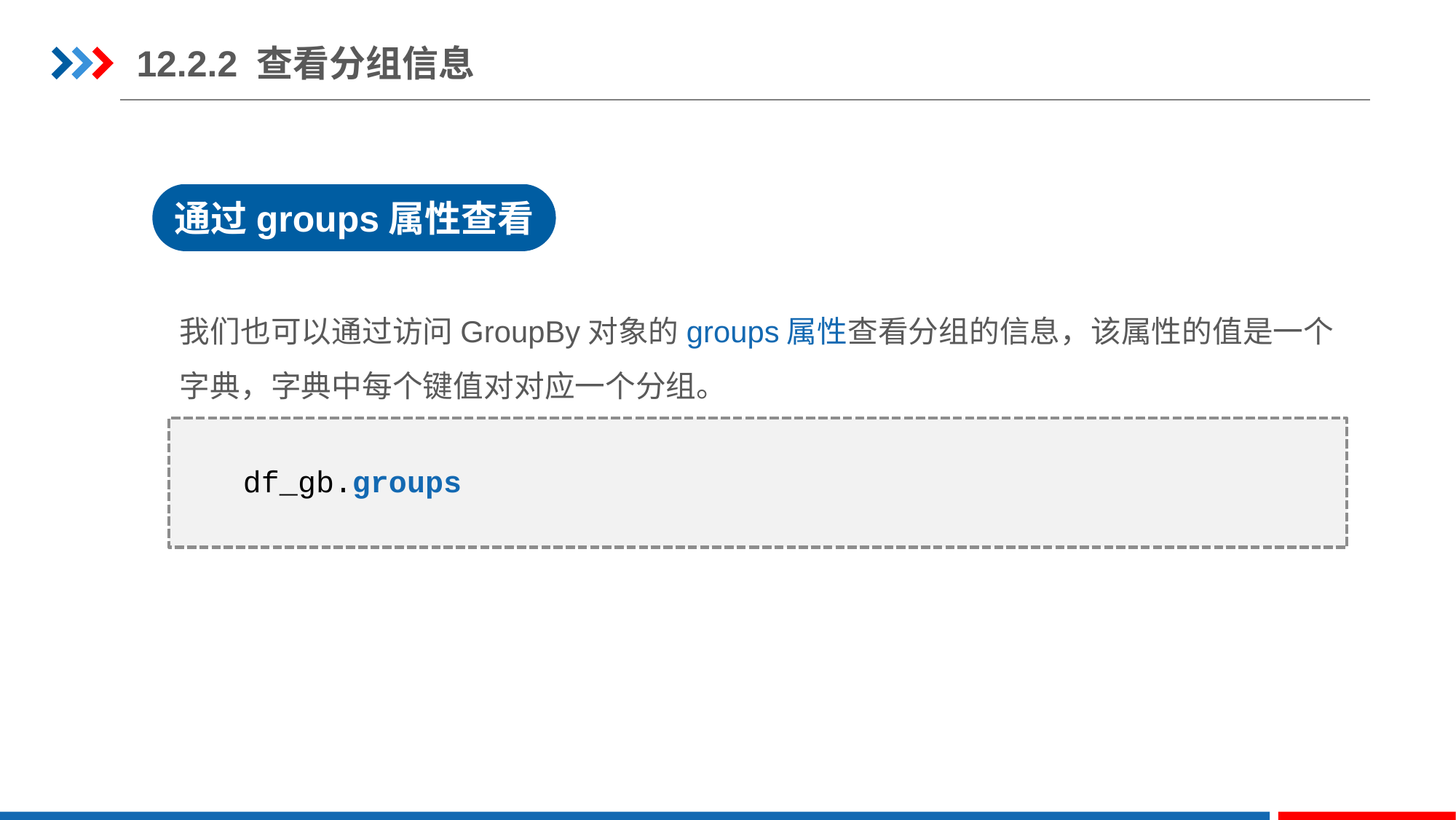

12.2.2 查看分组信息
通过groups属性查看
我们也可以通过访问GroupBy对象的groups属性查看分组的信息，该属性的值是一个字典，字典中每个键值对对应一个分组。

df_gb.groups